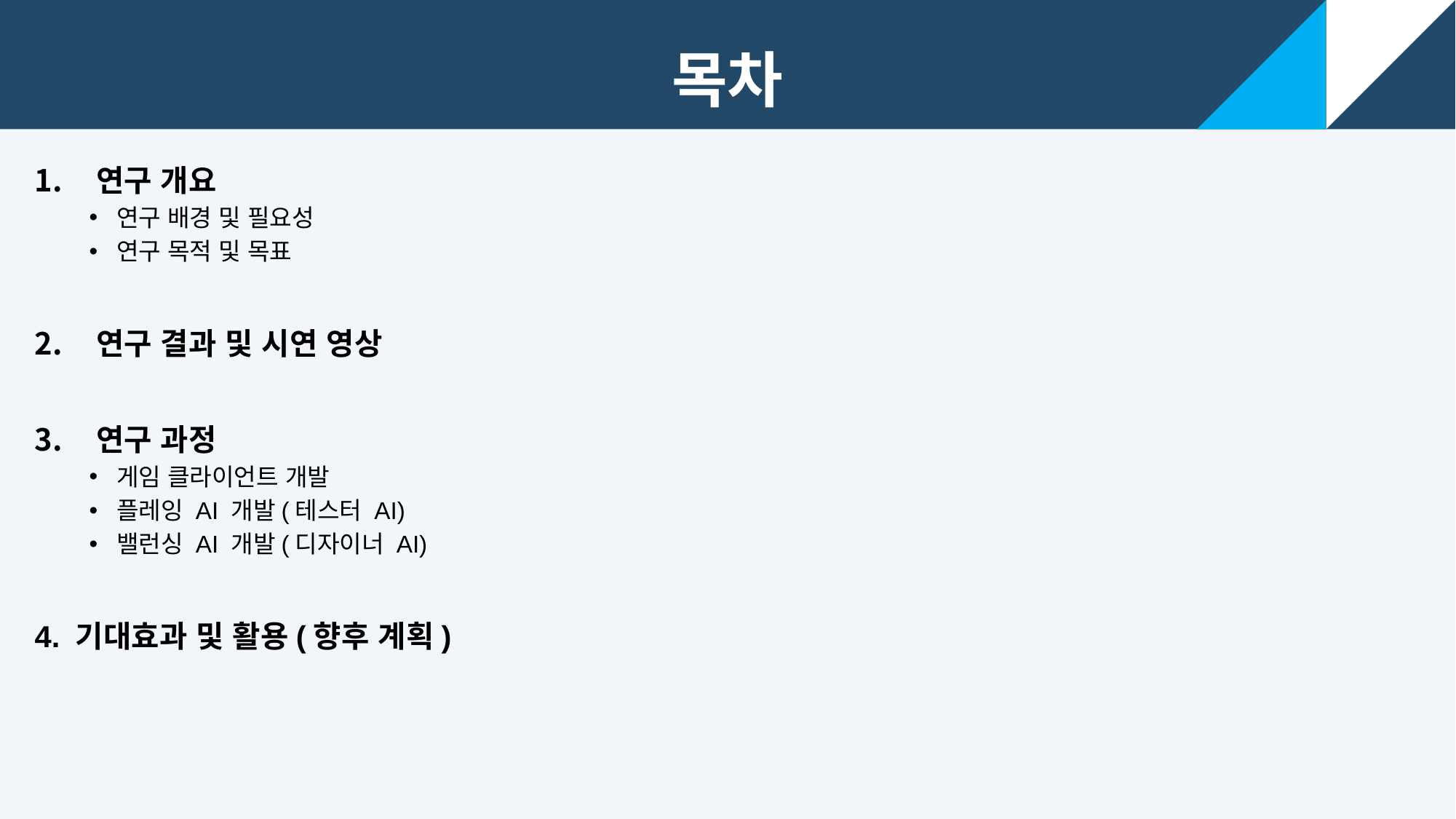

목차

연구 개요
연구 배경 및 필요성
연구 목적 및 목표

연구 결과 및 시연 영상

연구 과정
게임 클라이언트 개발
플레잉 AI 개발(테스터 AI)
밸런싱 AI 개발(디자이너 AI)

4. 기대효과 및 활용(향후 계획)